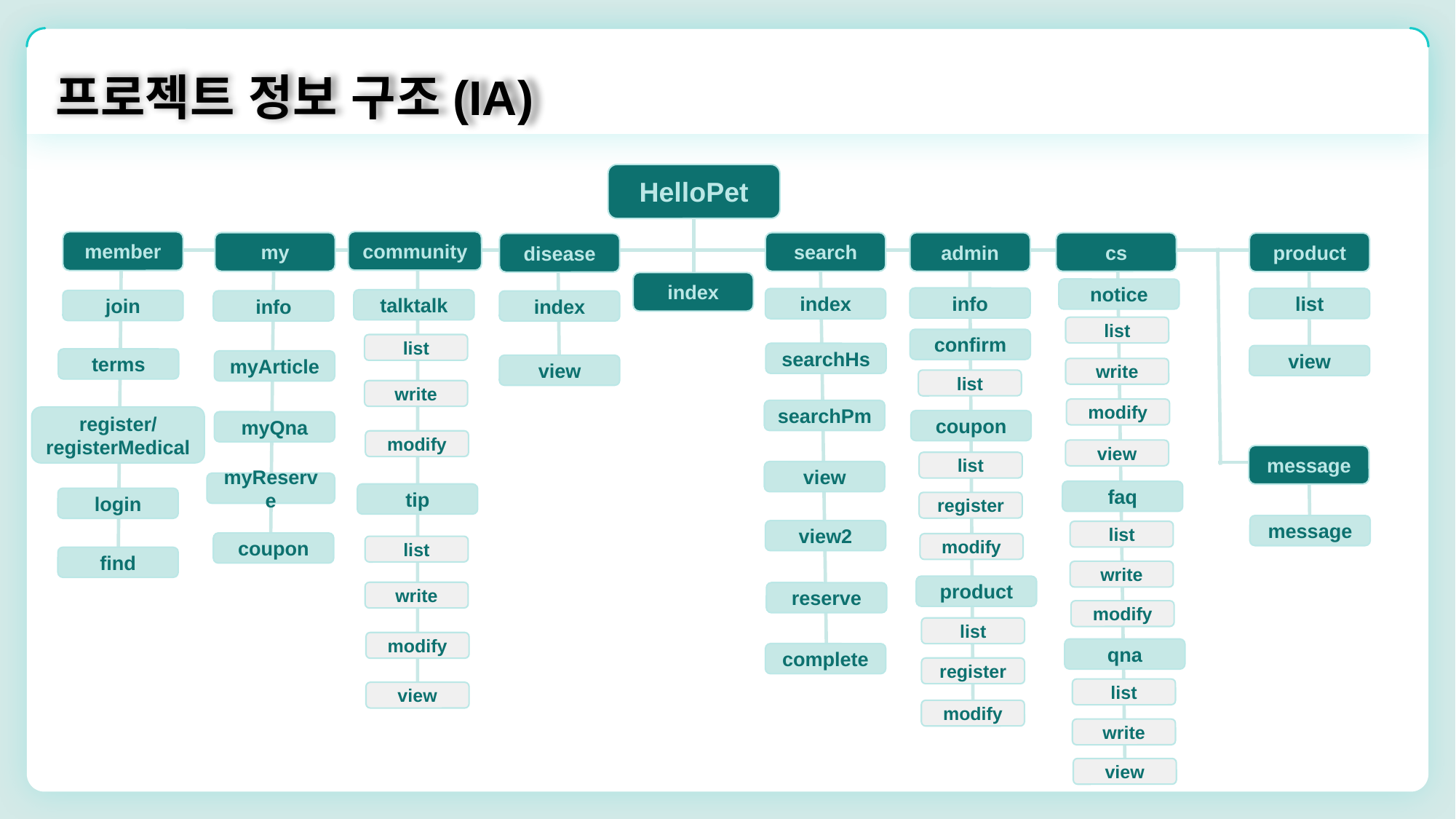

프로젝트 정보 구조(IA)
HelloPet
community
member
my
search
admin
cs
product
disease
index
notice
info
list
index
talktalk
join
info
index
list
confirm
list
searchHs
view
terms
myArticle
view
write
list
write
modify
searchPm
register/
registerMedical
coupon
myQna
modify
view
message
list
view
myReserve
faq
tip
login
register
message
view2
list
coupon
modify
list
find
write
product
write
reserve
modify
list
modify
qna
complete
register
list
view
modify
write
view